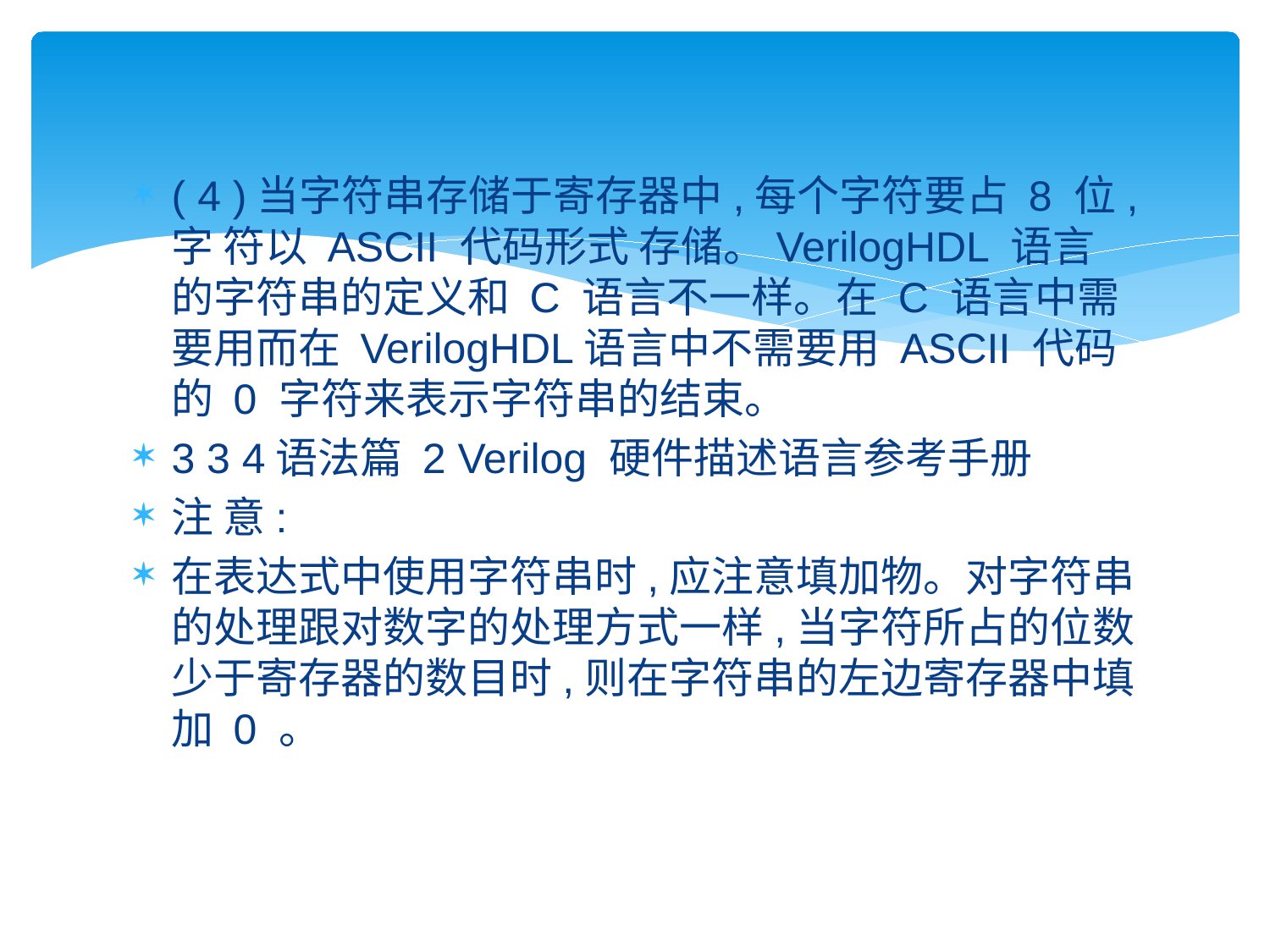

#
( 4 )当字符串存储于寄存器中,每个字符要占 8 位,字 符以 ASCII 代码形式 存储。VerilogHDL 语言的字符串的定义和 C 语言不一样。在 C 语言中需要用而在 VerilogHDL语言中不需要用 ASCII 代码的 0 字符来表示字符串的结束。
3 3 4语法篇 2 Verilog 硬件描述语言参考手册
注 意:
在表达式中使用字符串时,应注意填加物。对字符串的处理跟对数字的处理方式一样,当字符所占的位数少于寄存器的数目时,则在字符串的左边寄存器中填加 0 。